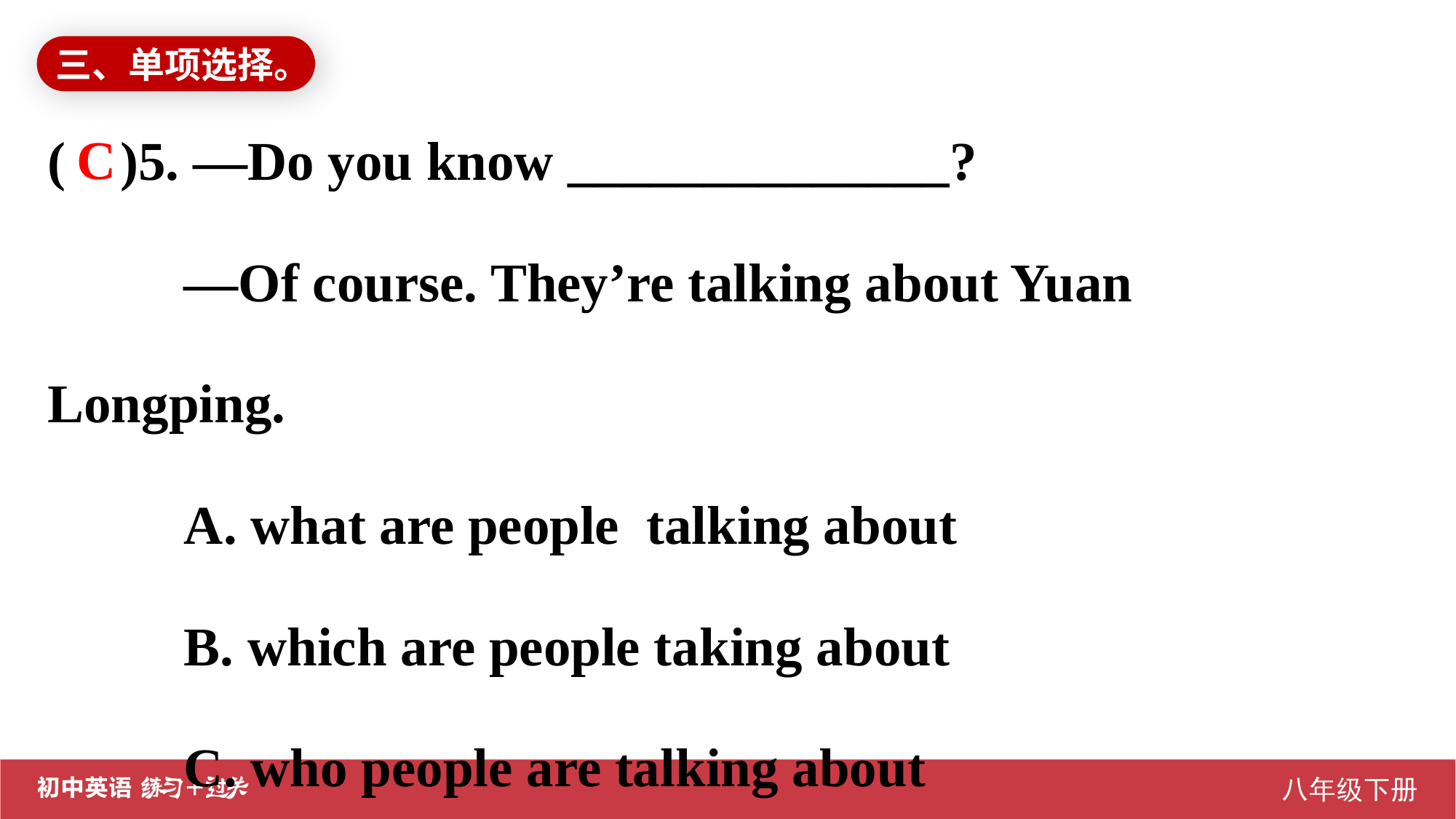

三、单项选择。
(    )5. —Do you know ______________?
          —Of course. They’re talking about Yuan Longping.
          A. what are people  talking about
          B. which are people taking about
          C. who people are talking about
C